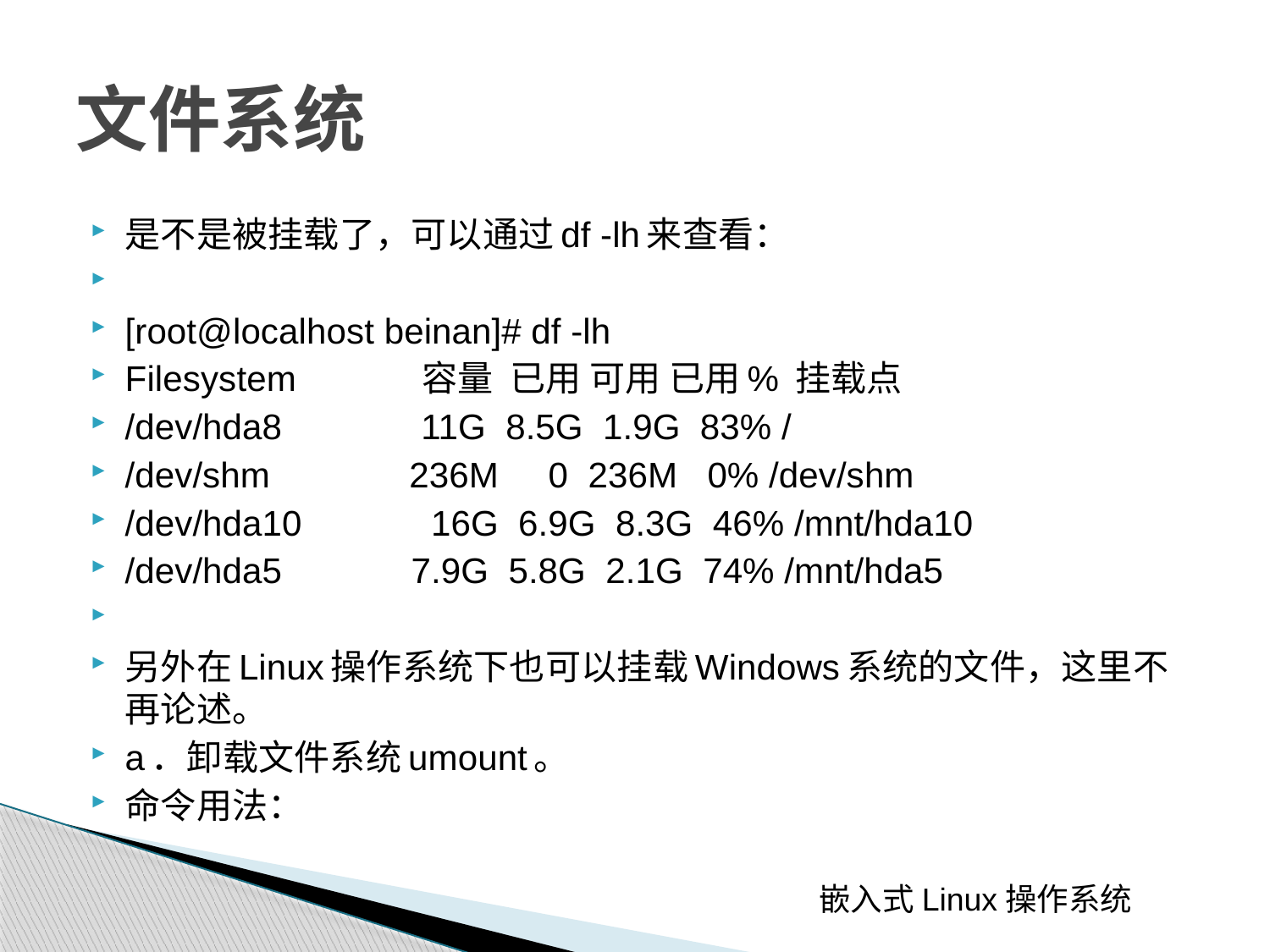

# 文件系统
是不是被挂载了，可以通过df -lh来查看：

[root@localhost beinan]# df -lh
Filesystem            容量  已用 可用 已用% 挂载点
/dev/hda8              11G  8.5G  1.9G  83% /
/dev/shm              236M     0  236M   0% /dev/shm
/dev/hda10             16G  6.9G  8.3G  46% /mnt/hda10
/dev/hda5             7.9G  5.8G  2.1G  74% /mnt/hda5

另外在Linux操作系统下也可以挂载Windows系统的文件，这里不再论述。
a．卸载文件系统umount。
命令用法：

         嵌入式Linux操作系统